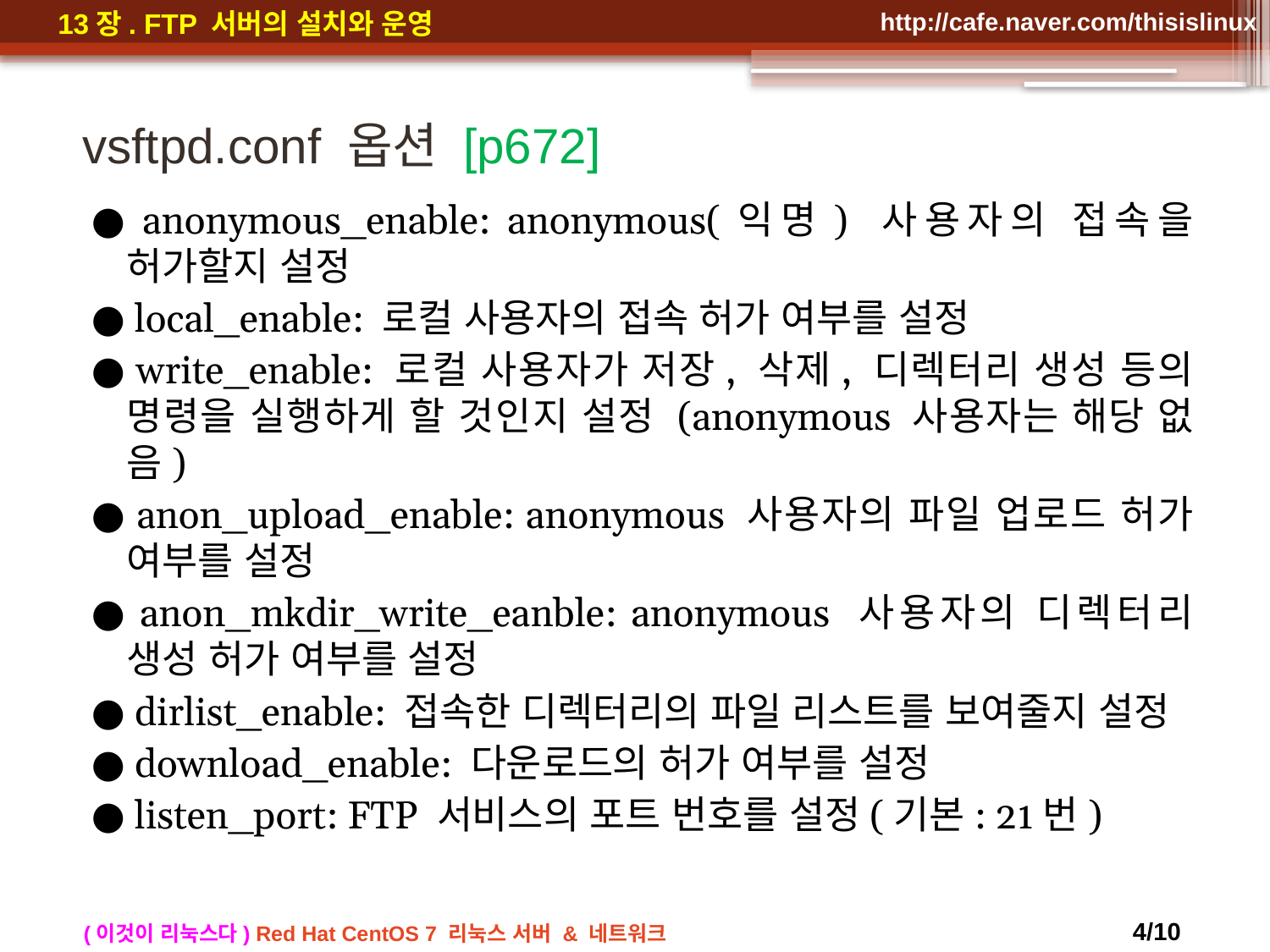

# vsftpd.conf 옵션 [p672]
● anonymous_enable: anonymous(익명) 사용자의 접속을 허가할지 설정
● local_enable: 로컬 사용자의 접속 허가 여부를 설정
● write_enable: 로컬 사용자가 저장, 삭제, 디렉터리 생성 등의 명령을 실행하게 할 것인지 설정 (anonymous 사용자는 해당 없음)
● anon_upload_enable: anonymous 사용자의 파일 업로드 허가 여부를 설정
● anon_mkdir_write_eanble: anonymous 사용자의 디렉터리 생성 허가 여부를 설정
● dirlist_enable: 접속한 디렉터리의 파일 리스트를 보여줄지 설정
● download_enable: 다운로드의 허가 여부를 설정
● listen_port: FTP 서비스의 포트 번호를 설정(기본: 21번)